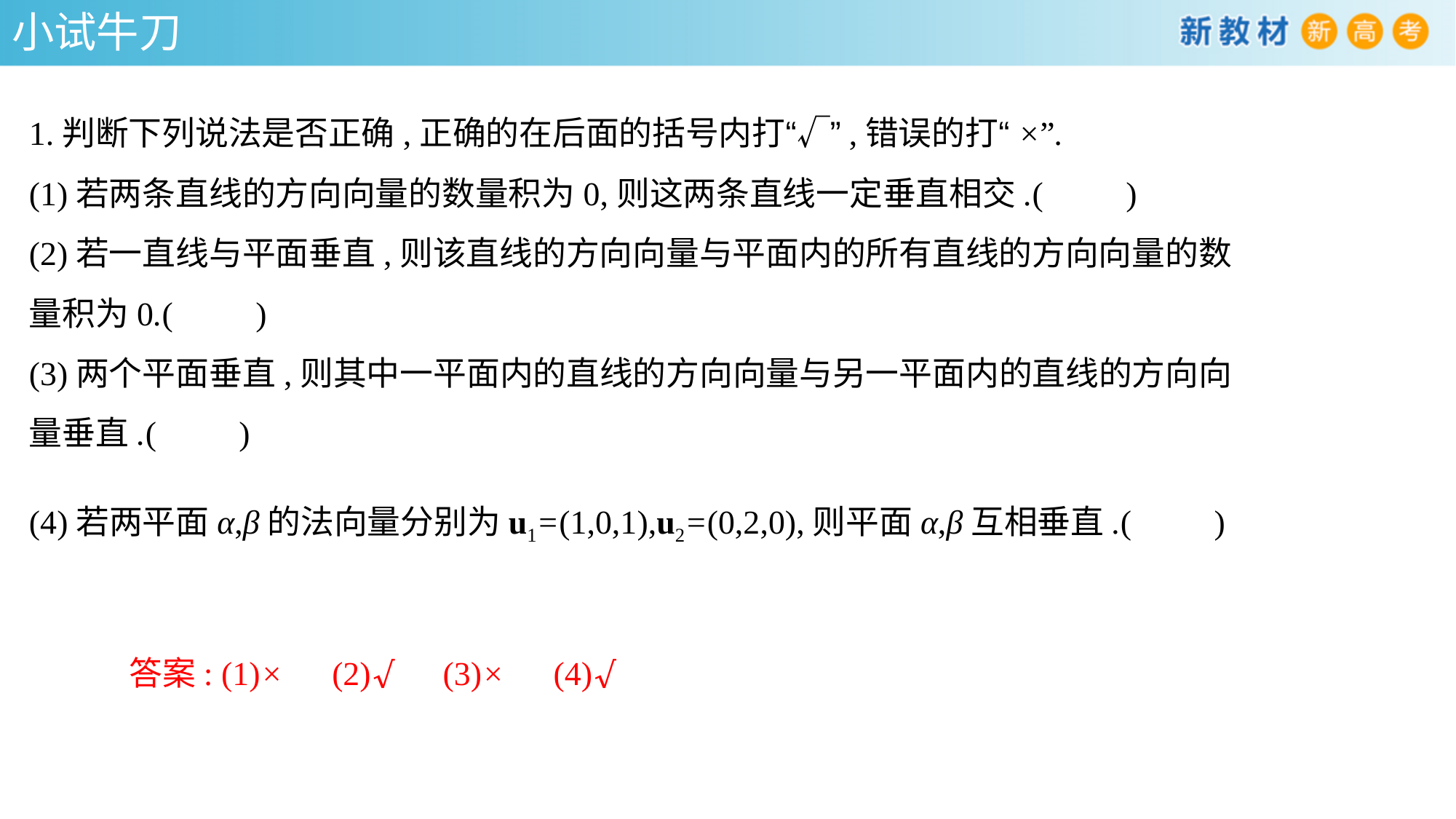

小试牛刀
1.判断下列说法是否正确,正确的在后面的括号内打“√”,错误的打“×”.
(1)若两条直线的方向向量的数量积为0,则这两条直线一定垂直相交.(　　)
(2)若一直线与平面垂直,则该直线的方向向量与平面内的所有直线的方向向量的数量积为0.(　　)
(3)两个平面垂直,则其中一平面内的直线的方向向量与另一平面内的直线的方向向量垂直.(　　)
(4)若两平面α,β的法向量分别为u1=(1,0,1),u2=(0,2,0),则平面α,β互相垂直.(　　)
答案: (1)×　(2)√　(3)×　(4)√